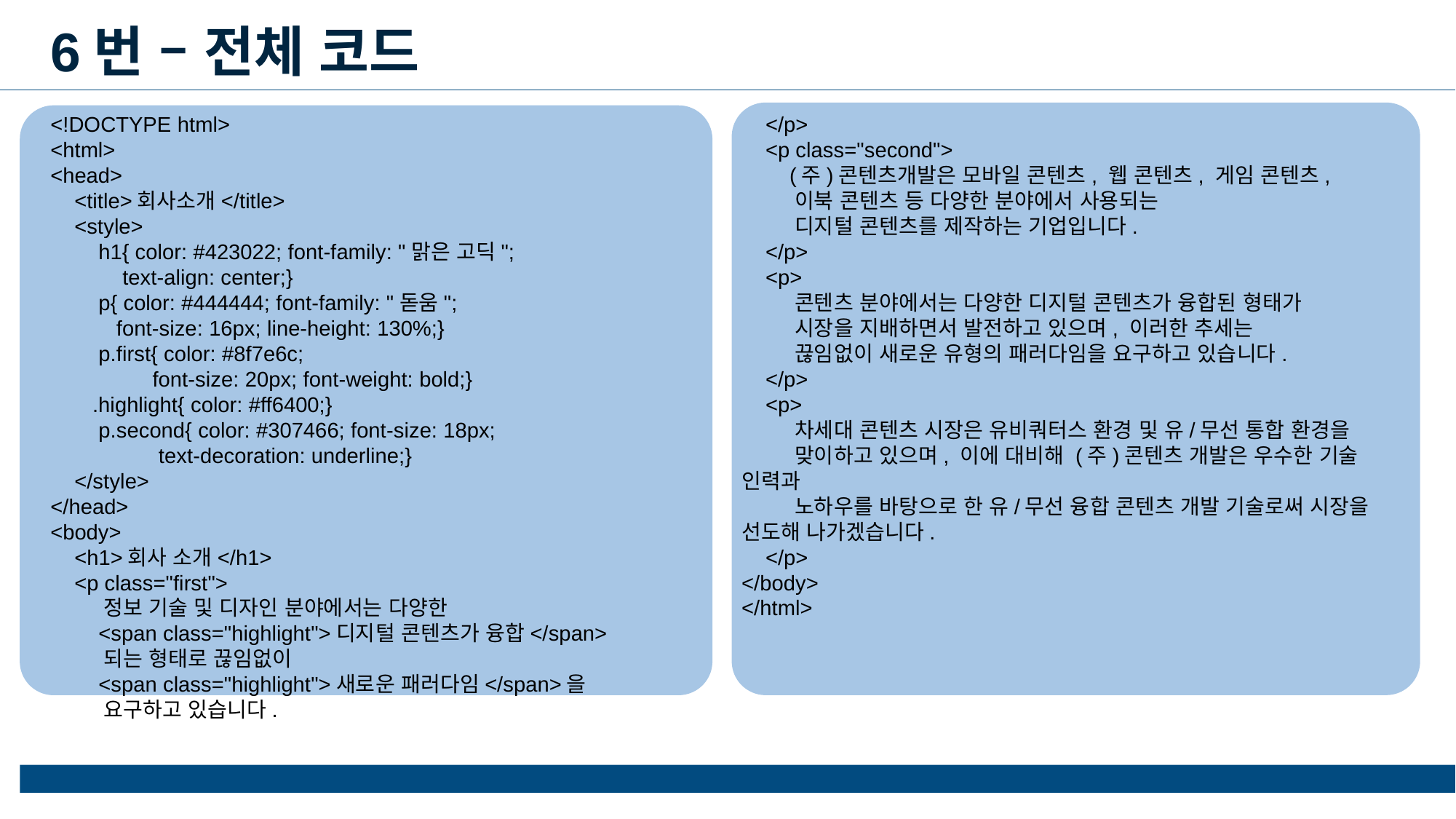

6번 – 전체 코드

<!DOCTYPE html>
<html>
<head>
    <title>회사소개</title>
    <style>
        h1{ color: #423022; font-family: "맑은 고딕";
            text-align: center;}
        p{ color: #444444; font-family: "돋움";
           font-size: 16px; line-height: 130%;}
        p.first{ color: #8f7e6c;
                 font-size: 20px; font-weight: bold;}
       .highlight{ color: #ff6400;}
        p.second{ color: #307466; font-size: 18px;
                  text-decoration: underline;}
    </style>
</head>
<body>
    <h1>회사 소개</h1>
    <p class="first">
        정보 기술 및 디자인 분야에서는 다양한
        <span class="highlight">디지털 콘텐츠가 융합</span>
        되는 형태로 끊임없이
        <span class="highlight">새로운 패러다임</span>을
        요구하고 있습니다.
    </p>
    <p class="second">
        (주)콘텐츠개발은 모바일 콘텐츠, 웹 콘텐츠, 게임 콘텐츠,
        이북 콘텐츠 등 다양한 분야에서 사용되는
        디지털 콘텐츠를 제작하는 기업입니다.
    </p>
    <p>
        콘텐츠 분야에서는 다양한 디지털 콘텐츠가 융합된 형태가
        시장을 지배하면서 발전하고 있으며, 이러한 추세는
        끊임없이 새로운 유형의 패러다임을 요구하고 있습니다.
    </p>
    <p>
        차세대 콘텐츠 시장은 유비쿼터스 환경 및 유/무선 통합 환경을
        맞이하고 있으며, 이에 대비해 (주)콘텐츠 개발은 우수한 기술 인력과
        노하우를 바탕으로 한 유/무선 융합 콘텐츠 개발 기술로써 시장을 선도해 나가겠습니다.
    </p>
</body>
</html>